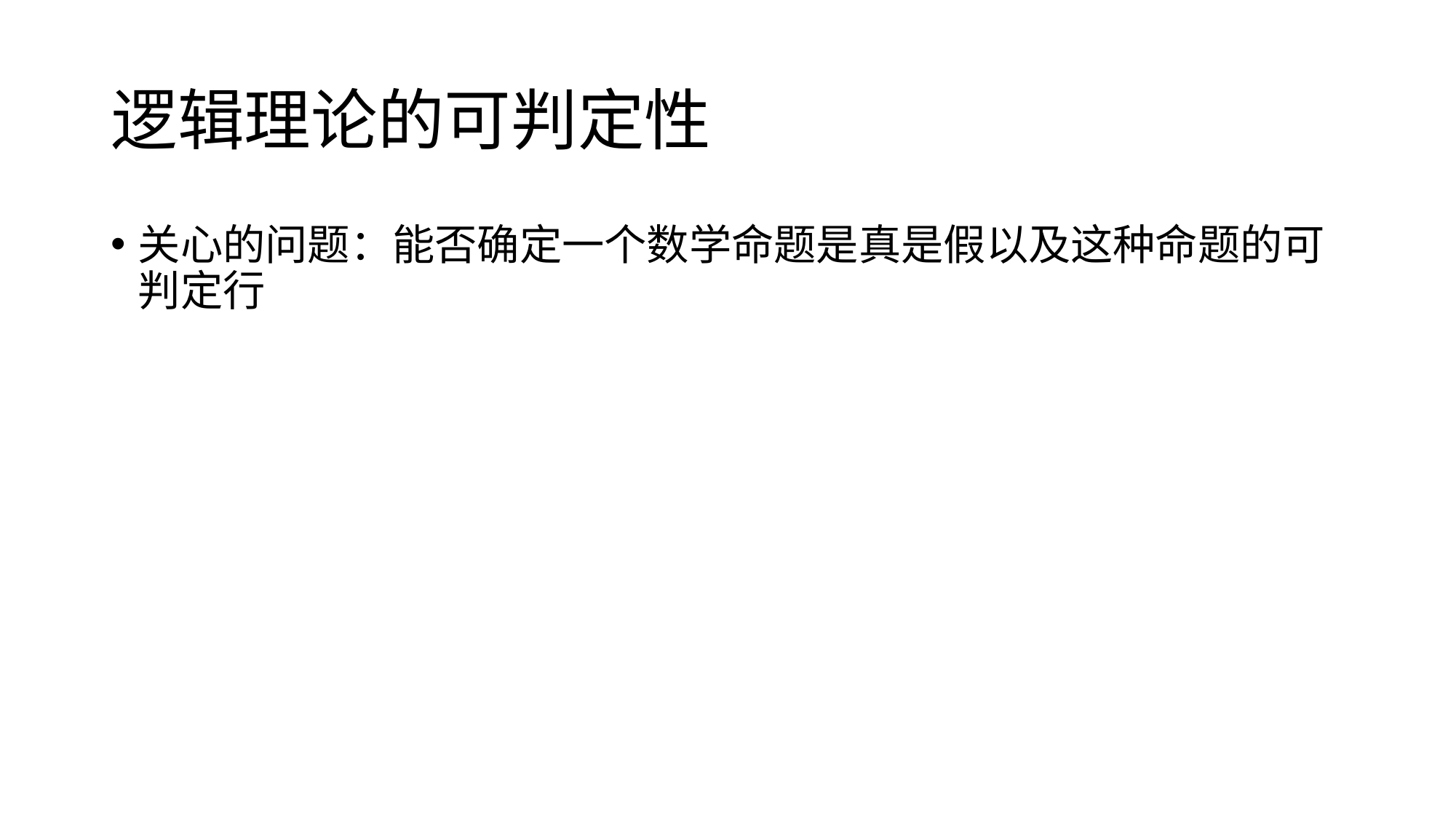

# 逻辑理论的可判定性
关心的问题：能否确定一个数学命题是真是假以及这种命题的可判定行